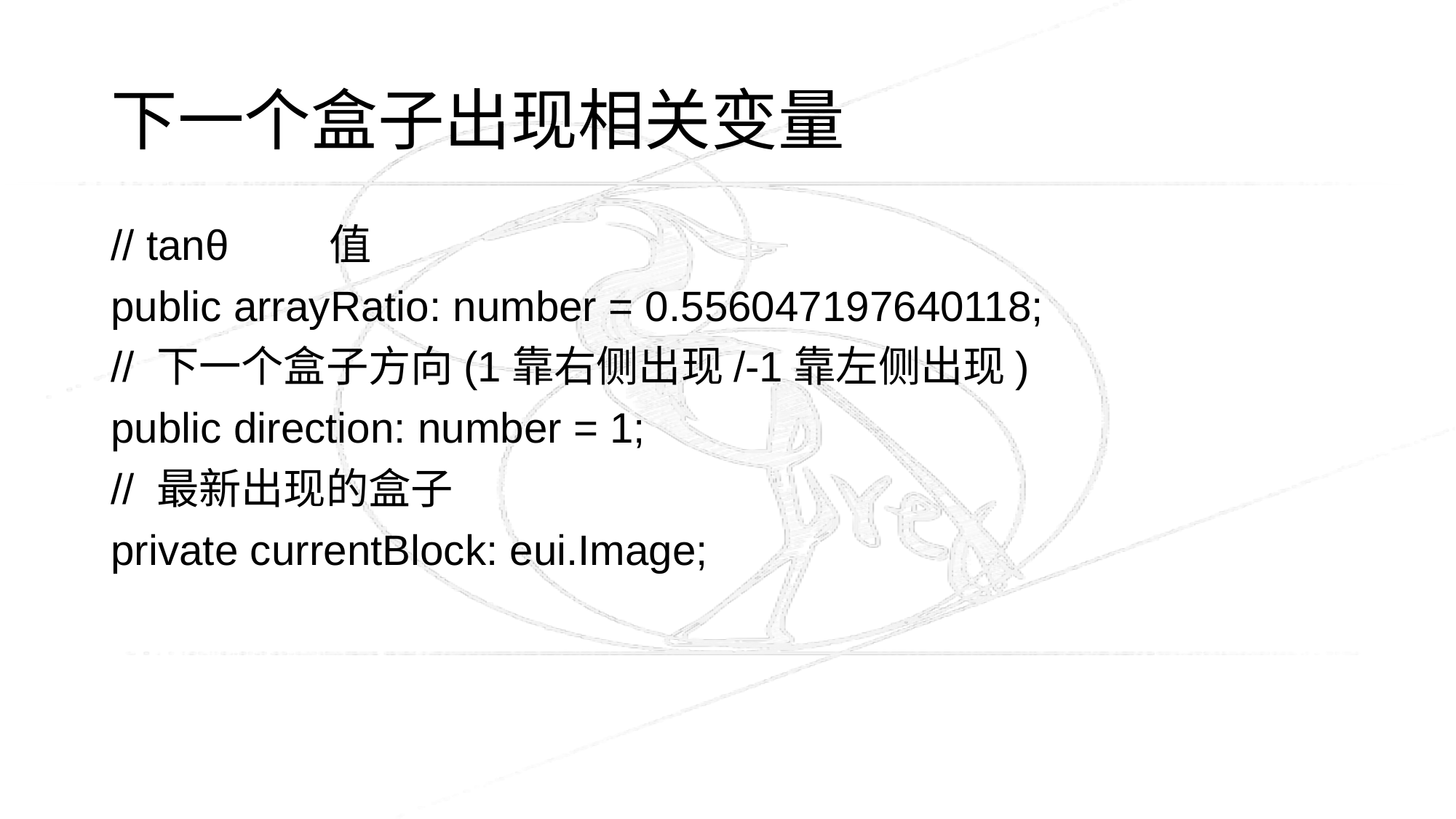

# 下一个盒子出现相关变量
// tanθ	值
public arrayRatio: number = 0.556047197640118;
// 下一个盒子方向(1靠右侧出现/-1靠左侧出现)
public direction: number = 1;
// 最新出现的盒子
private currentBlock: eui.Image;